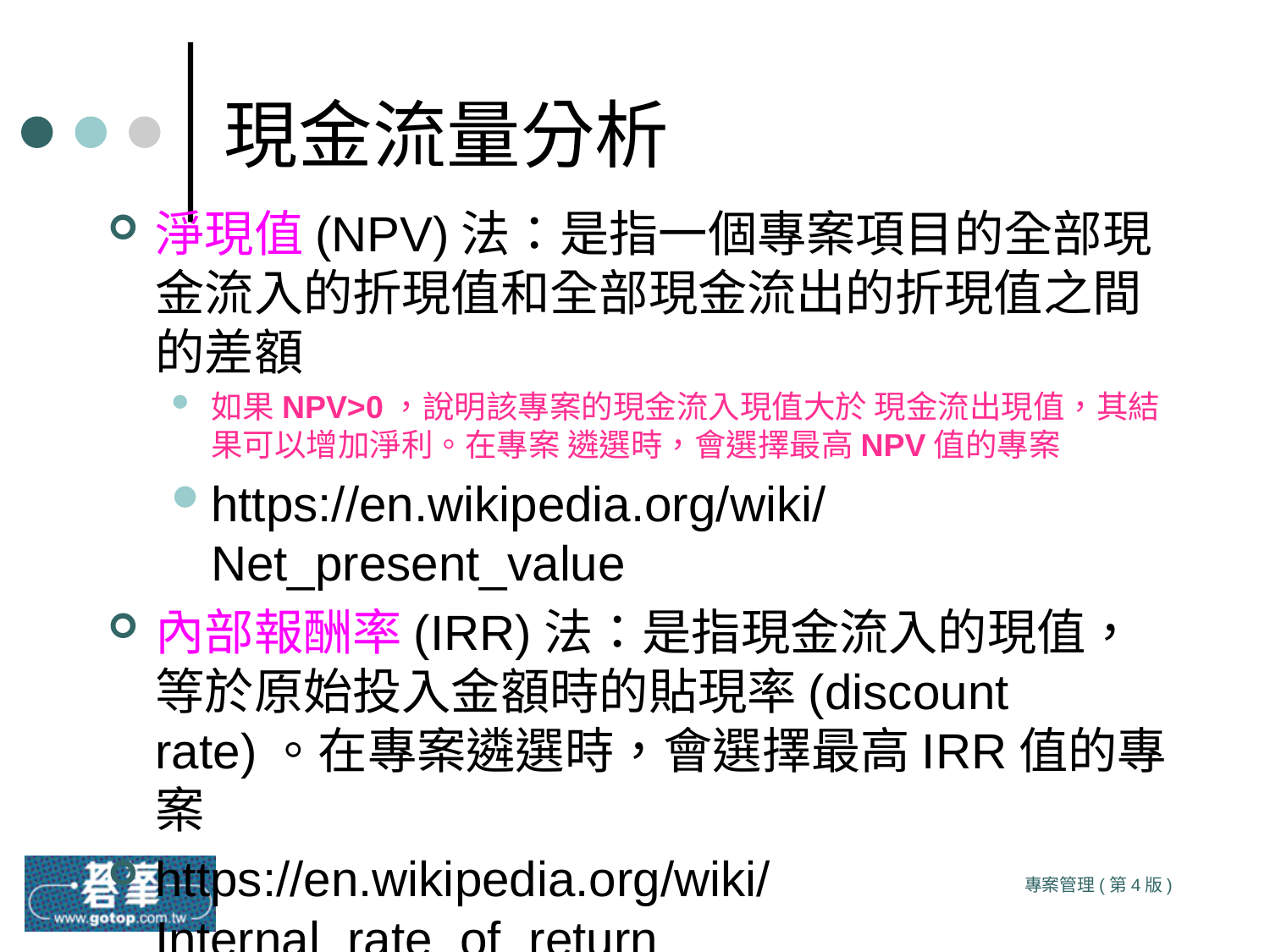

# 現金流量分析
淨現值(NPV)法：是指一個專案項目的全部現金流入的折現值和全部現金流出的折現值之間的差額
如果NPV>0，說明該專案的現金流入現值大於 現金流出現值，其結果可以增加淨利。在專案 遴選時，會選擇最高NPV值的專案
https://en.wikipedia.org/wiki/Net_present_value
內部報酬率(IRR)法：是指現金流入的現值，等於原始投入金額時的貼現率(discount rate)。在專案遴選時，會選擇最高IRR值的專案
https://en.wikipedia.org/wiki/Internal_rate_of_return
專案管理(第4版)